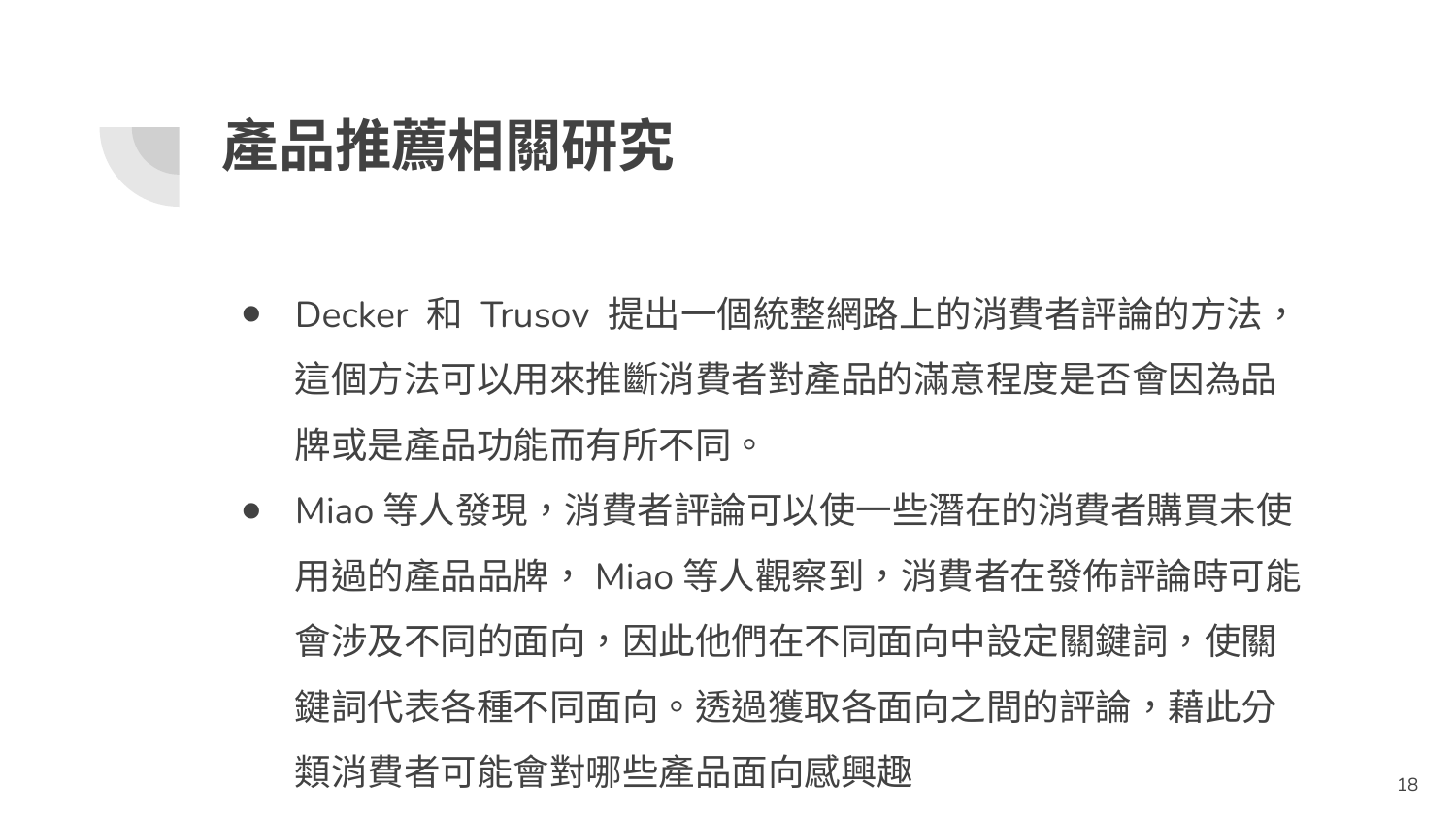

# 產品推薦相關研究
Decker 和 Trusov 提出一個統整網路上的消費者評論的方法，這個方法可以用來推斷消費者對產品的滿意程度是否會因為品牌或是產品功能而有所不同。
Miao等人發現，消費者評論可以使一些潛在的消費者購買未使用過的產品品牌，Miao等人觀察到，消費者在發佈評論時可能會涉及不同的面向，因此他們在不同面向中設定關鍵詞，使關鍵詞代表各種不同面向。透過獲取各面向之間的評論，藉此分類消費者可能會對哪些產品面向感興趣
18